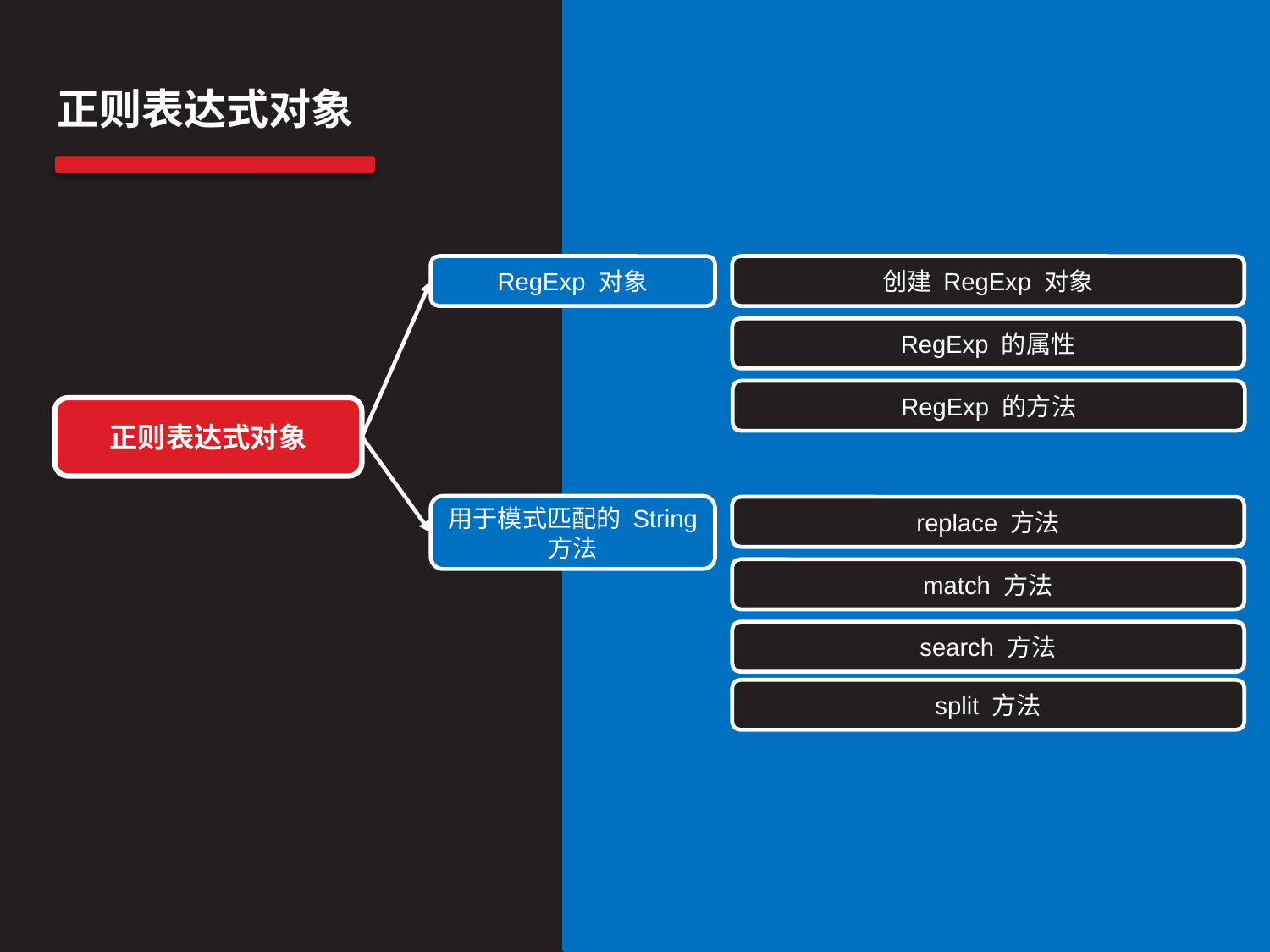

正则表达式对象

创建 RegExp 对象
RegExp 对象
RegExp 的属性
RegExp 的方法
正则表达式对象
用于模式匹配的 String 方法
replace 方法
match 方法
search 方法
split 方法